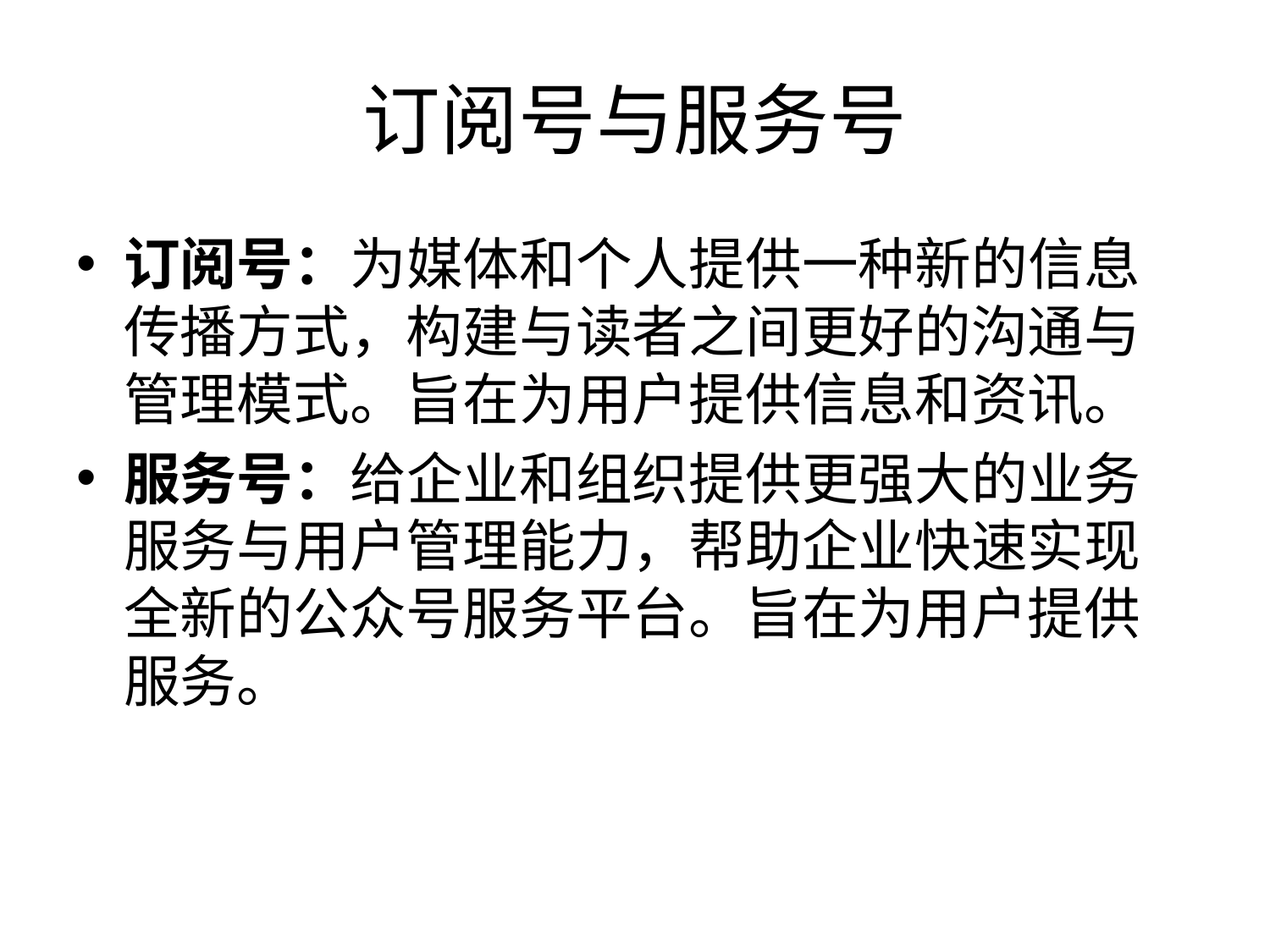

# 订阅号与服务号
订阅号：为媒体和个人提供一种新的信息传播方式，构建与读者之间更好的沟通与管理模式。旨在为用户提供信息和资讯。
服务号：给企业和组织提供更强大的业务服务与用户管理能力，帮助企业快速实现全新的公众号服务平台。旨在为用户提供服务。